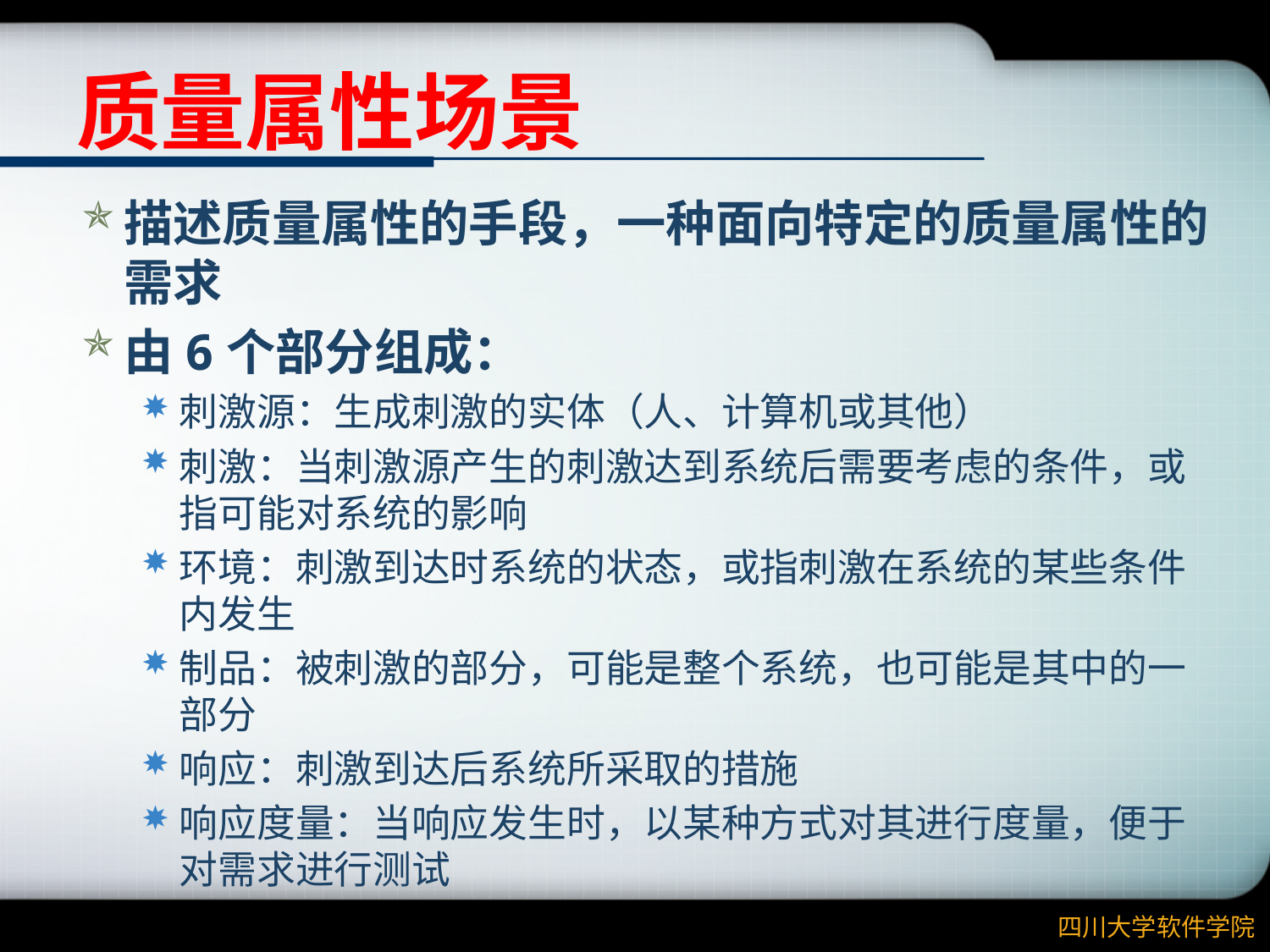

# 质量属性场景
描述质量属性的手段，一种面向特定的质量属性的需求
由6个部分组成：
刺激源：生成刺激的实体（人、计算机或其他）
刺激：当刺激源产生的刺激达到系统后需要考虑的条件，或指可能对系统的影响
环境：刺激到达时系统的状态，或指刺激在系统的某些条件内发生
制品：被刺激的部分，可能是整个系统，也可能是其中的一部分
响应：刺激到达后系统所采取的措施
响应度量：当响应发生时，以某种方式对其进行度量，便于对需求进行测试